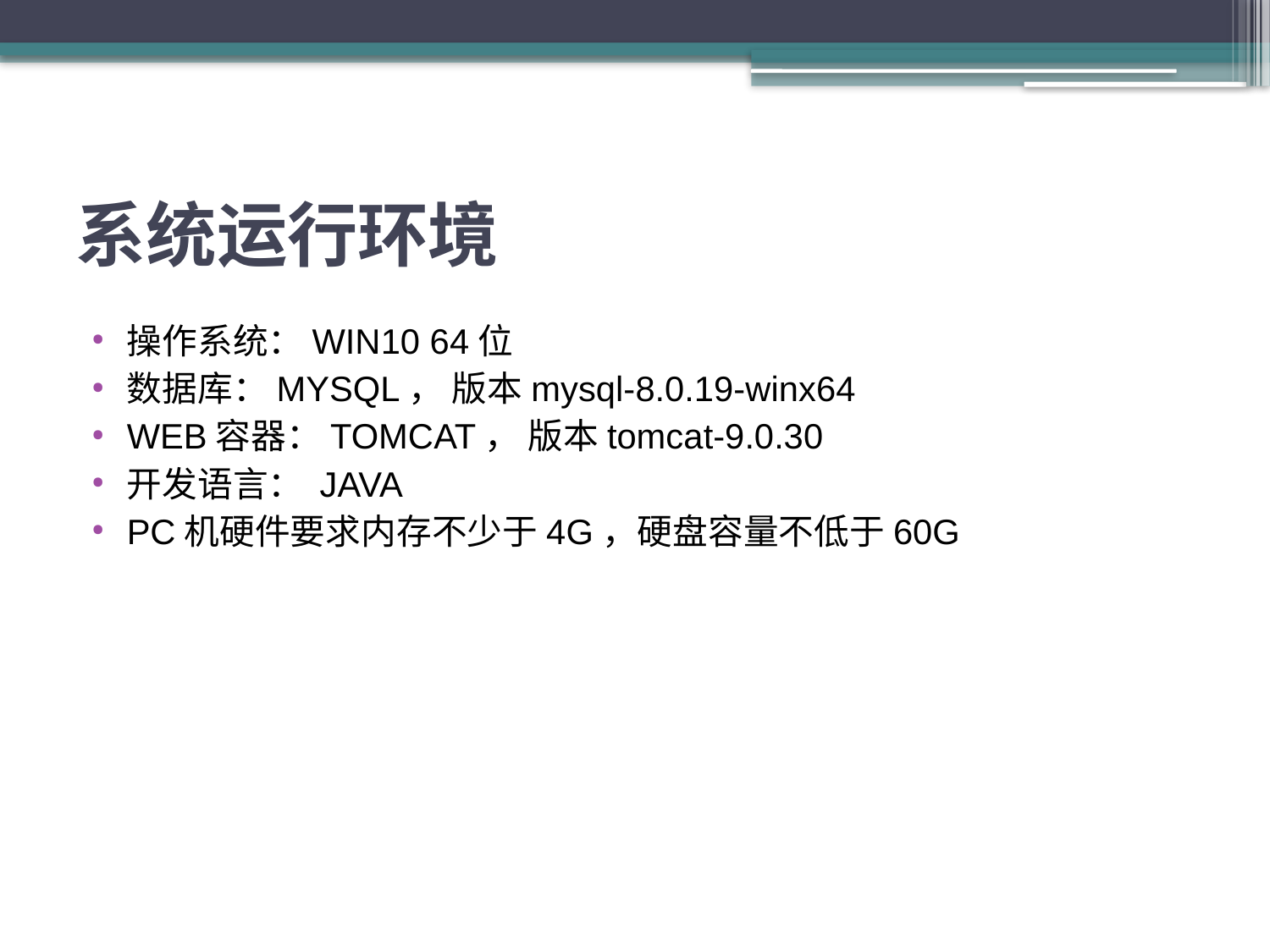

# 系统运行环境
操作系统：WIN10 64位
数据库：MYSQL， 版本mysql-8.0.19-winx64
WEB容器：TOMCAT， 版本tomcat-9.0.30
开发语言： JAVA
PC机硬件要求内存不少于4G，硬盘容量不低于60G